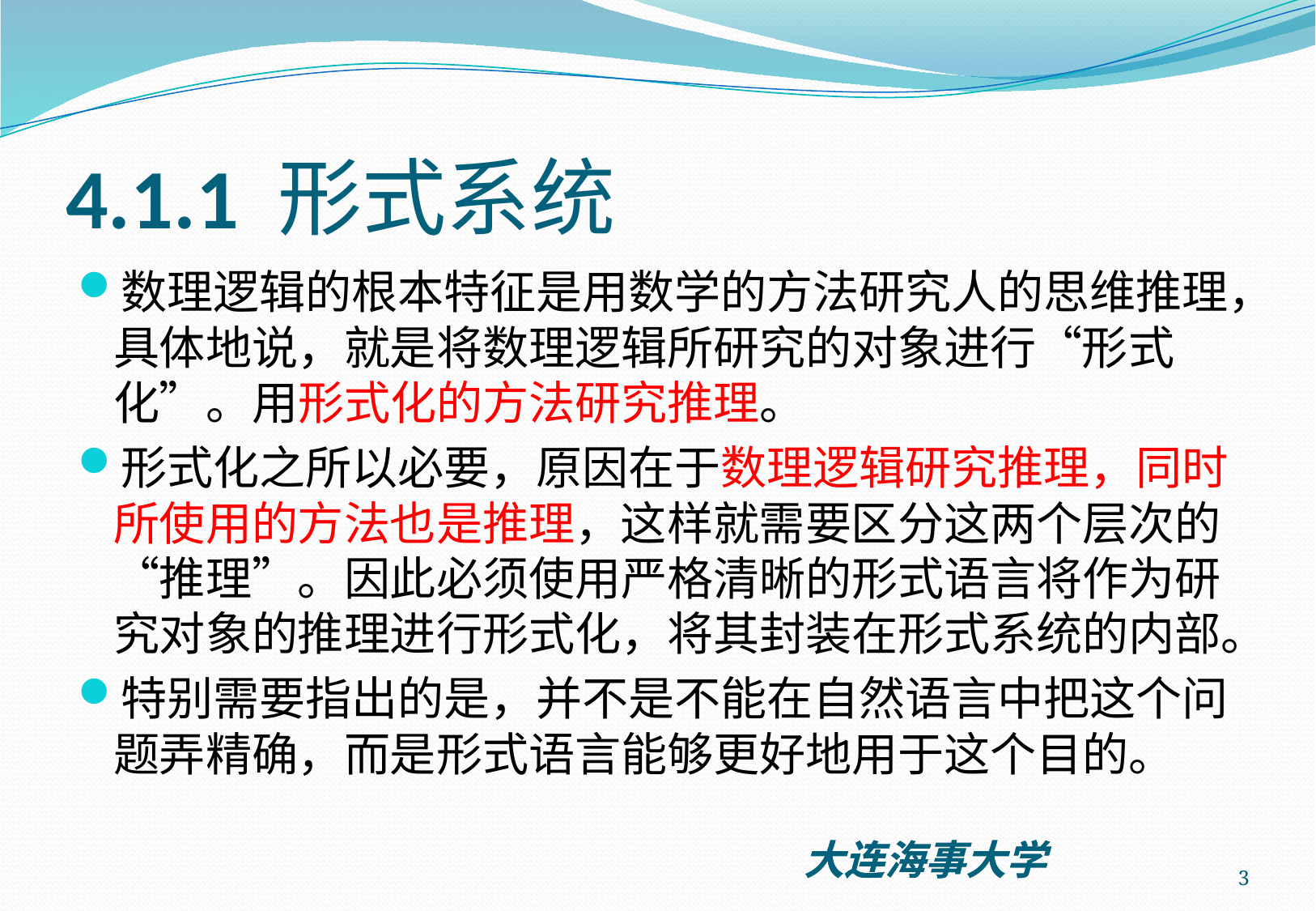

# 4.1.1 形式系统
数理逻辑的根本特征是用数学的方法研究人的思维推理，具体地说，就是将数理逻辑所研究的对象进行“形式化”。用形式化的方法研究推理。
形式化之所以必要，原因在于数理逻辑研究推理，同时所使用的方法也是推理，这样就需要区分这两个层次的“推理”。因此必须使用严格清晰的形式语言将作为研究对象的推理进行形式化，将其封装在形式系统的内部。
特别需要指出的是，并不是不能在自然语言中把这个问题弄精确，而是形式语言能够更好地用于这个目的。
3